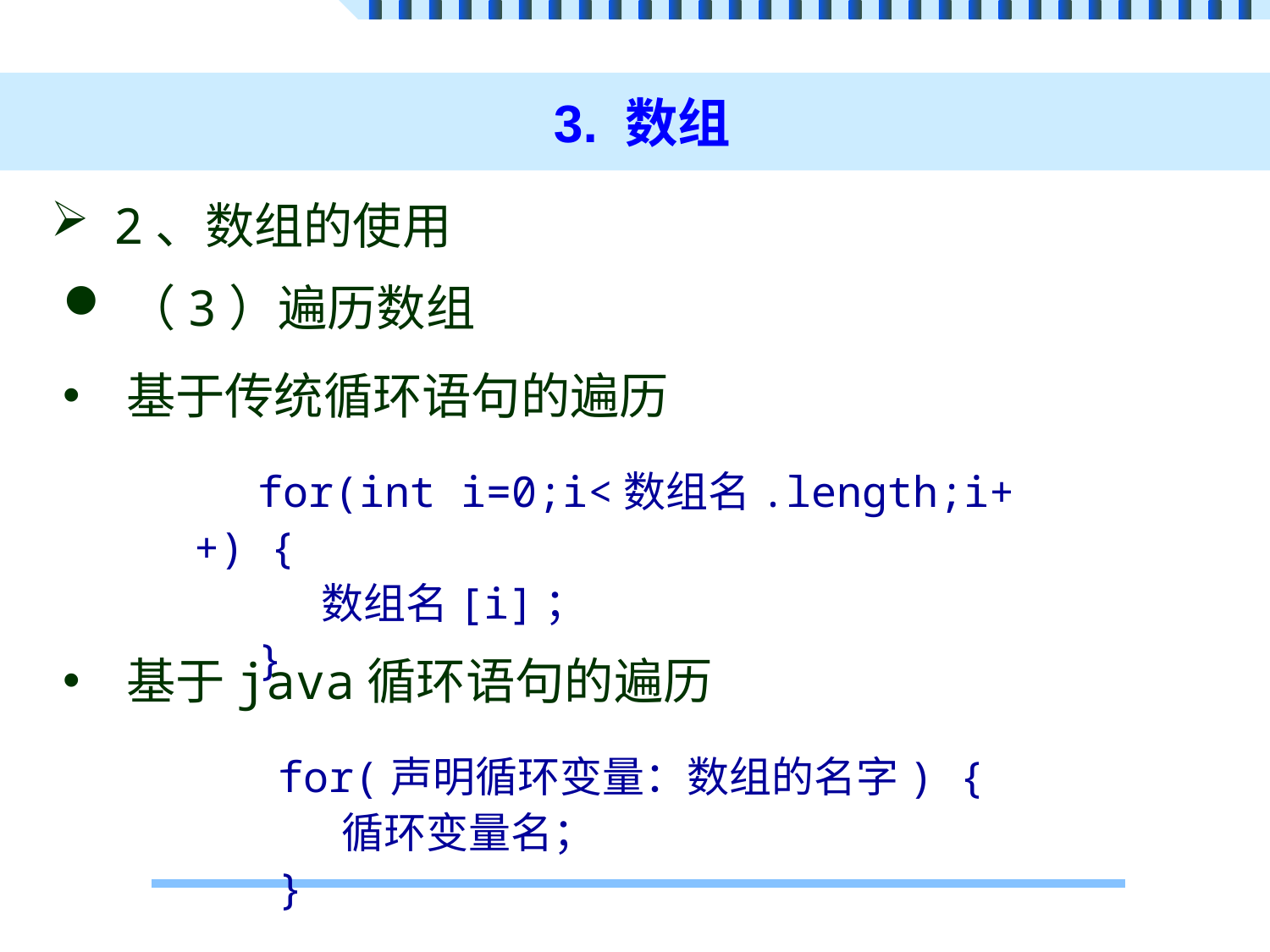

# 3. 数组
2、数组的使用
（3）遍历数组
基于传统循环语句的遍历
for(int i=0;i<数组名.length;i++) {
	数组名[i]；
}
基于java循环语句的遍历
for(声明循环变量：数组的名字) {
	循环变量名；
}